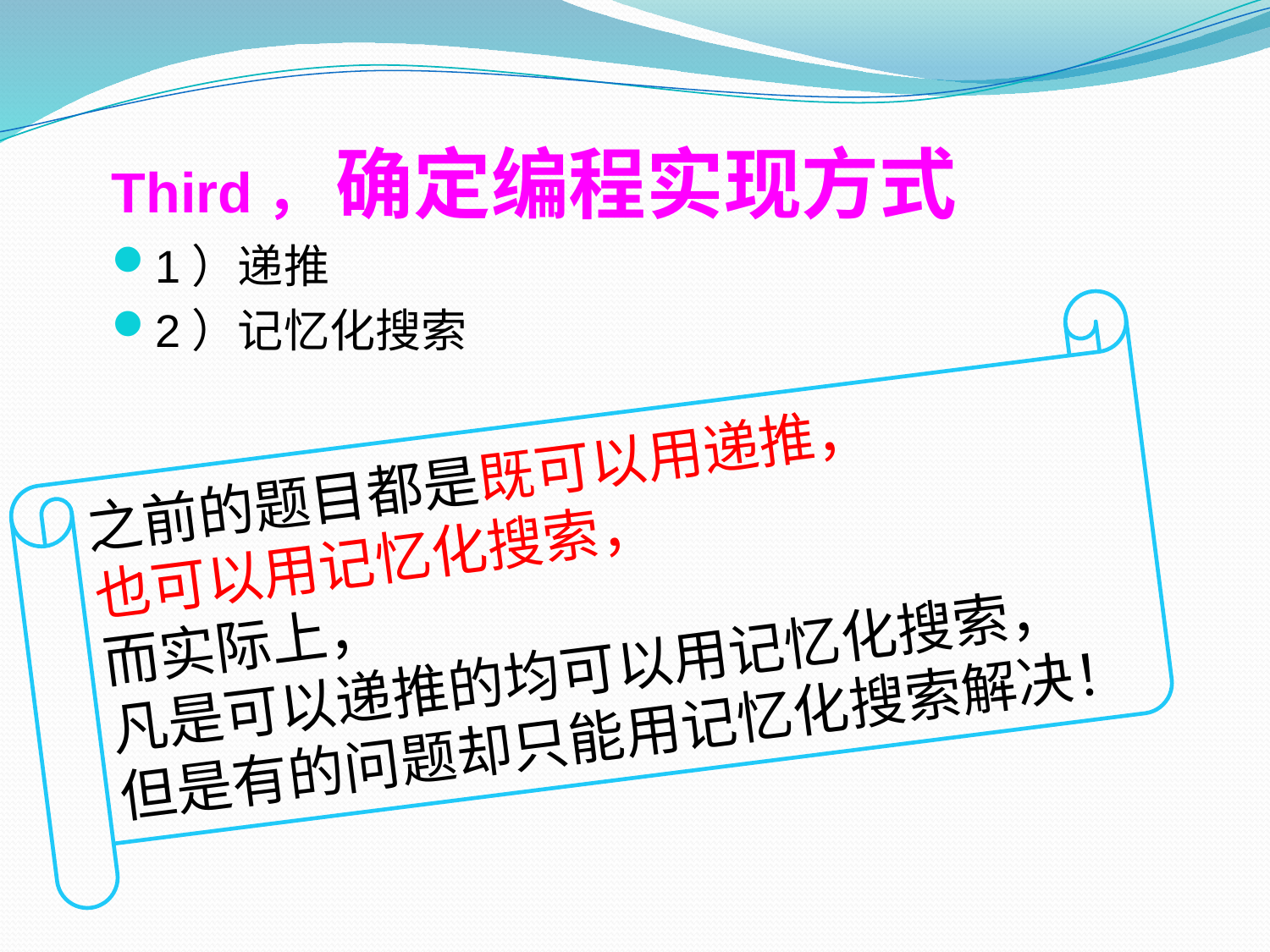

Third， 确定编程实现方式
1）递推
2）记忆化搜索

之前的题目都是既可以用递推，
也可以用记忆化搜索，
而实际上，
凡是可以递推的均可以用记忆化搜索，
但是有的问题却只能用记忆化搜索解决！